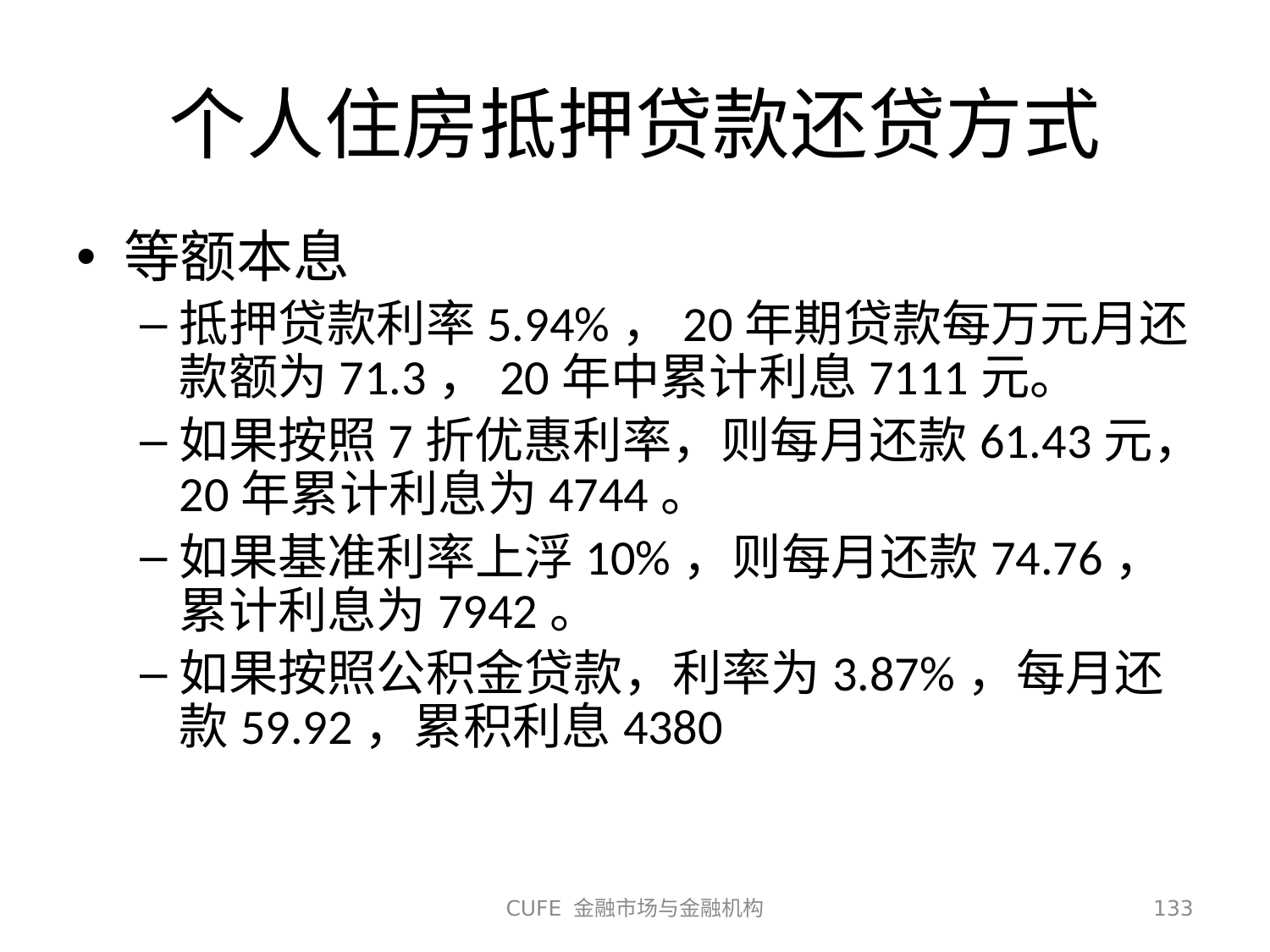

# 个人住房抵押贷款还贷方式
等额本息
抵押贷款利率5.94%，20年期贷款每万元月还款额为71.3，20年中累计利息7111元。
如果按照7折优惠利率，则每月还款61.43元，20年累计利息为4744。
如果基准利率上浮10%，则每月还款74.76，累计利息为7942。
如果按照公积金贷款，利率为3.87%，每月还款59.92，累积利息4380
CUFE 金融市场与金融机构
133